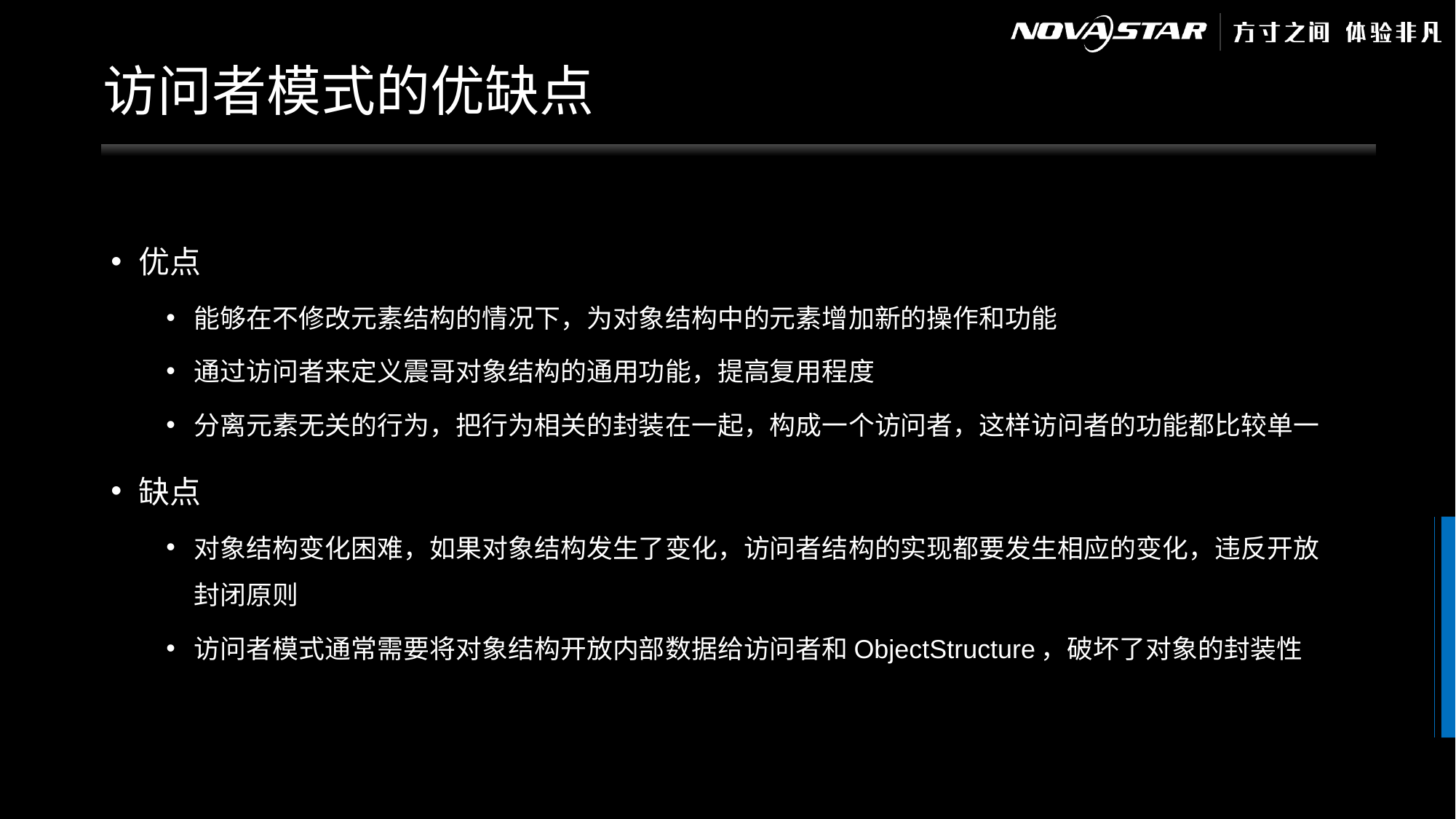

# 访问者模式的优缺点

优点
能够在不修改元素结构的情况下，为对象结构中的元素增加新的操作和功能
通过访问者来定义震哥对象结构的通用功能，提高复用程度
分离元素无关的行为，把行为相关的封装在一起，构成一个访问者，这样访问者的功能都比较单一
缺点
对象结构变化困难，如果对象结构发生了变化，访问者结构的实现都要发生相应的变化，违反开放封闭原则
访问者模式通常需要将对象结构开放内部数据给访问者和ObjectStructure，破坏了对象的封装性